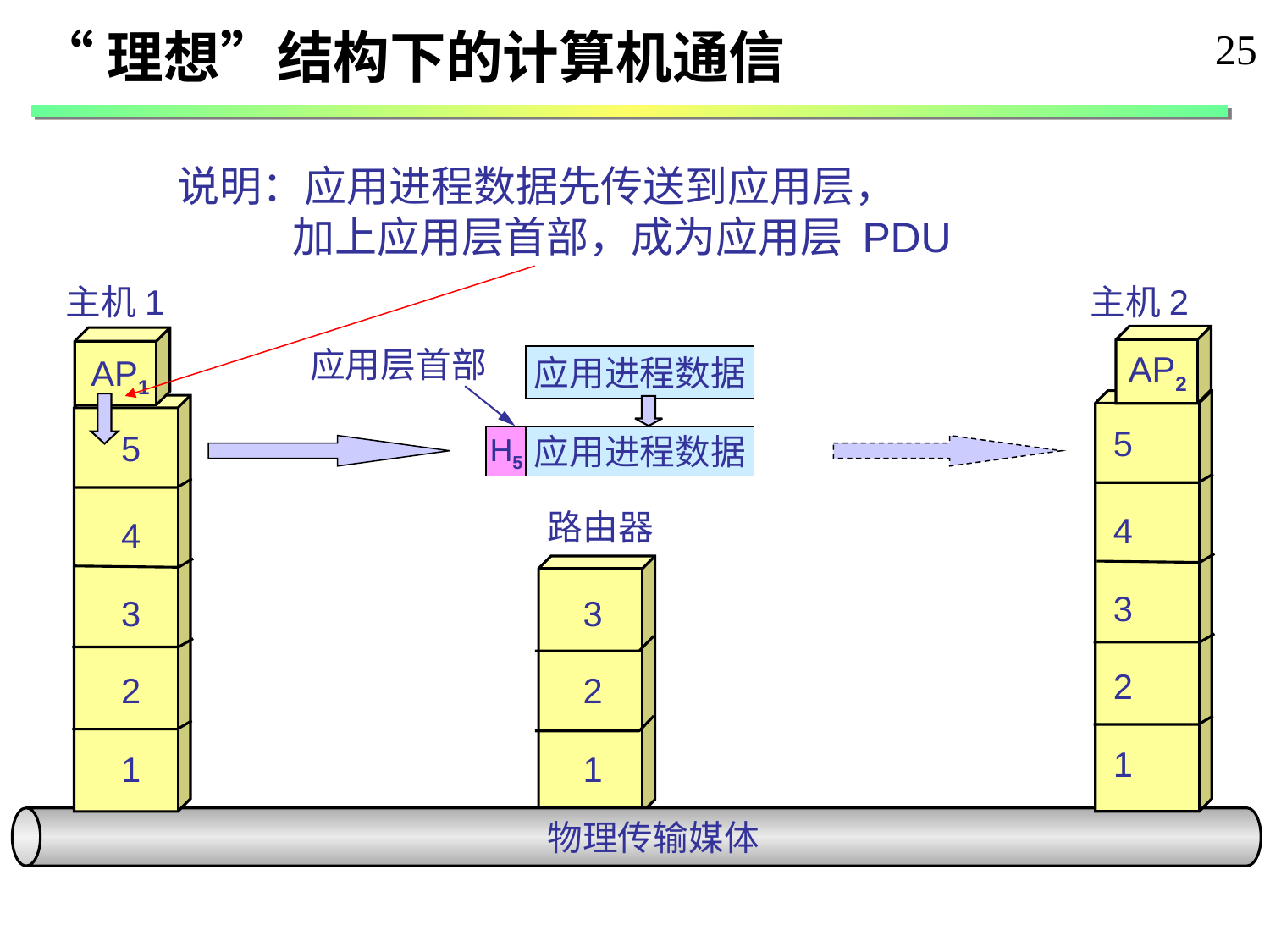

“理想”结构下的计算机通信
 25

说明：应用进程数据先传送到应用层，
           加上应用层首部，成为应用层 PDU

主机 1
主机 2

AP2

5

4

3

2

1

应用层首部
AP1
应用进程数据

5
H5
应用进程数据

路由器
4

3
3

2
2

1
1
物理传输媒体